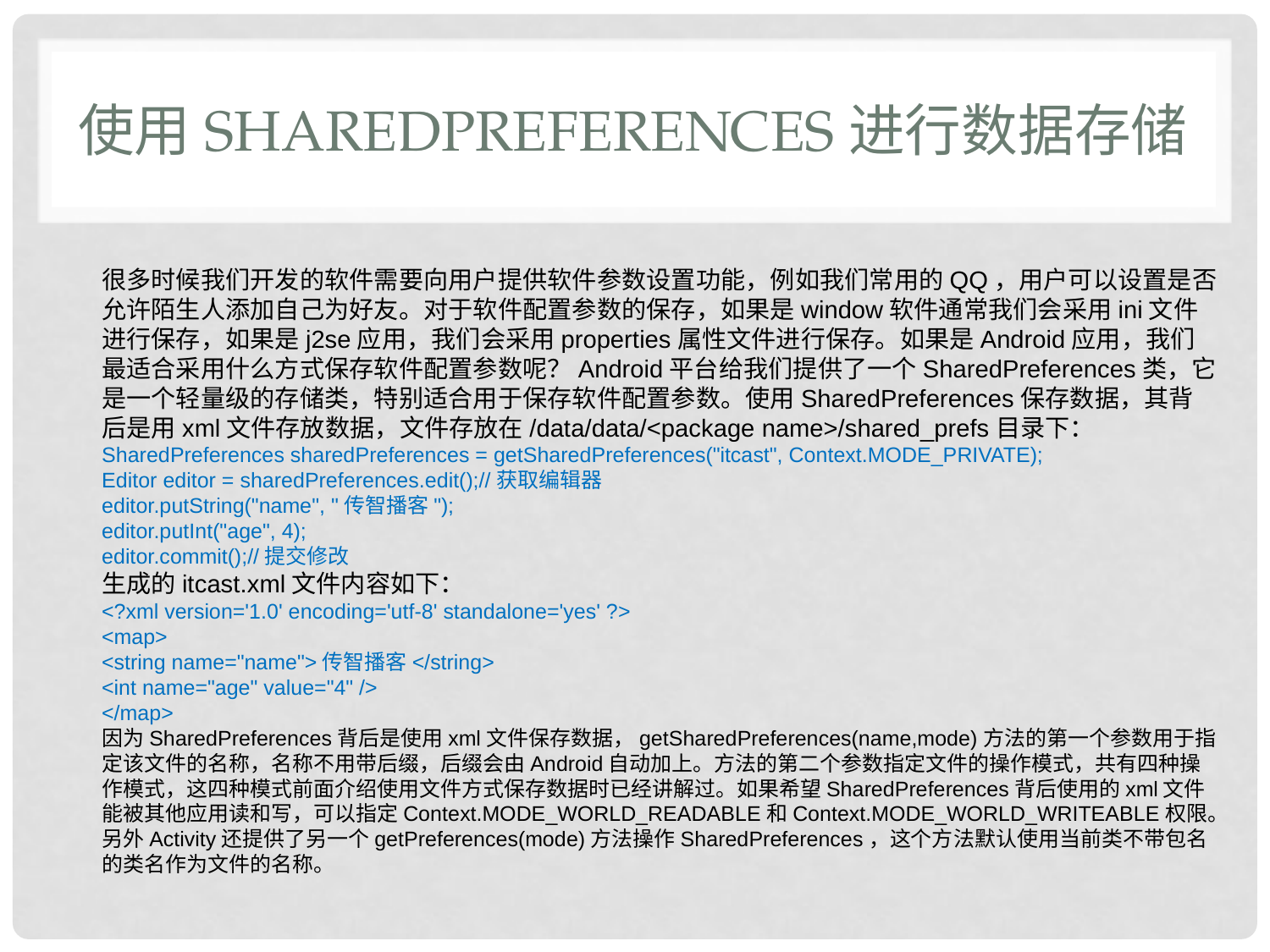

# 使用SharedPreferences进行数据存储
很多时候我们开发的软件需要向用户提供软件参数设置功能，例如我们常用的QQ，用户可以设置是否允许陌生人添加自己为好友。对于软件配置参数的保存，如果是window软件通常我们会采用ini文件进行保存，如果是j2se应用，我们会采用properties属性文件进行保存。如果是Android应用，我们最适合采用什么方式保存软件配置参数呢？Android平台给我们提供了一个SharedPreferences类，它是一个轻量级的存储类，特别适合用于保存软件配置参数。使用SharedPreferences保存数据，其背后是用xml文件存放数据，文件存放在/data/data/<package name>/shared_prefs目录下：
SharedPreferences sharedPreferences = getSharedPreferences("itcast", Context.MODE_PRIVATE);
Editor editor = sharedPreferences.edit();//获取编辑器
editor.putString("name", "传智播客");
editor.putInt("age", 4);
editor.commit();//提交修改
生成的itcast.xml文件内容如下：
<?xml version='1.0' encoding='utf-8' standalone='yes' ?>
<map>
<string name="name">传智播客</string>
<int name="age" value="4" />
</map>
因为SharedPreferences背后是使用xml文件保存数据，getSharedPreferences(name,mode)方法的第一个参数用于指定该文件的名称，名称不用带后缀，后缀会由Android自动加上。方法的第二个参数指定文件的操作模式，共有四种操作模式，这四种模式前面介绍使用文件方式保存数据时已经讲解过。如果希望SharedPreferences背后使用的xml文件能被其他应用读和写，可以指定Context.MODE_WORLD_READABLE和Context.MODE_WORLD_WRITEABLE权限。
另外Activity还提供了另一个getPreferences(mode)方法操作SharedPreferences，这个方法默认使用当前类不带包名的类名作为文件的名称。